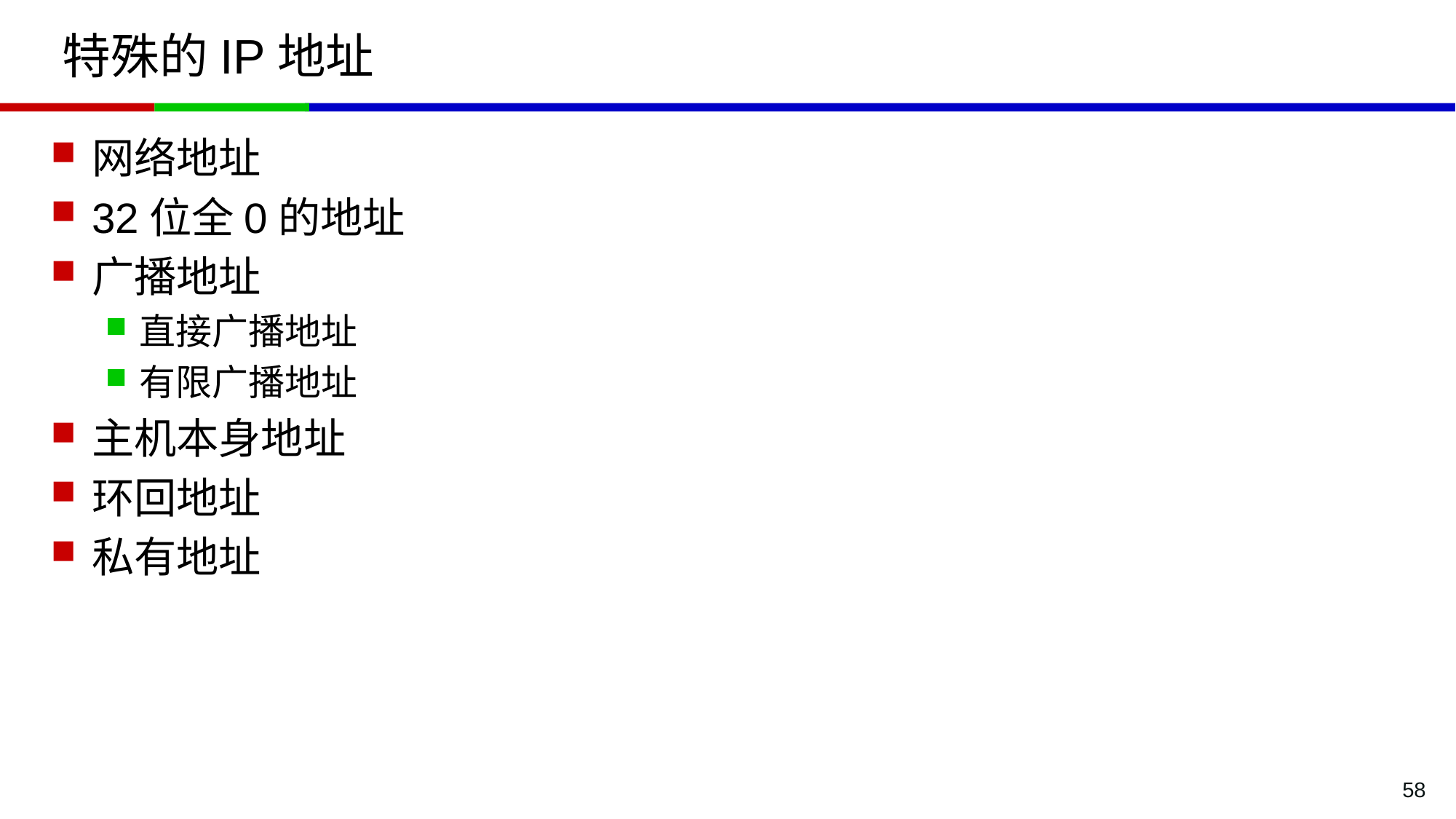

# 特殊的IP地址
网络地址
32位全0的地址
广播地址
直接广播地址
有限广播地址
主机本身地址
环回地址
私有地址
58